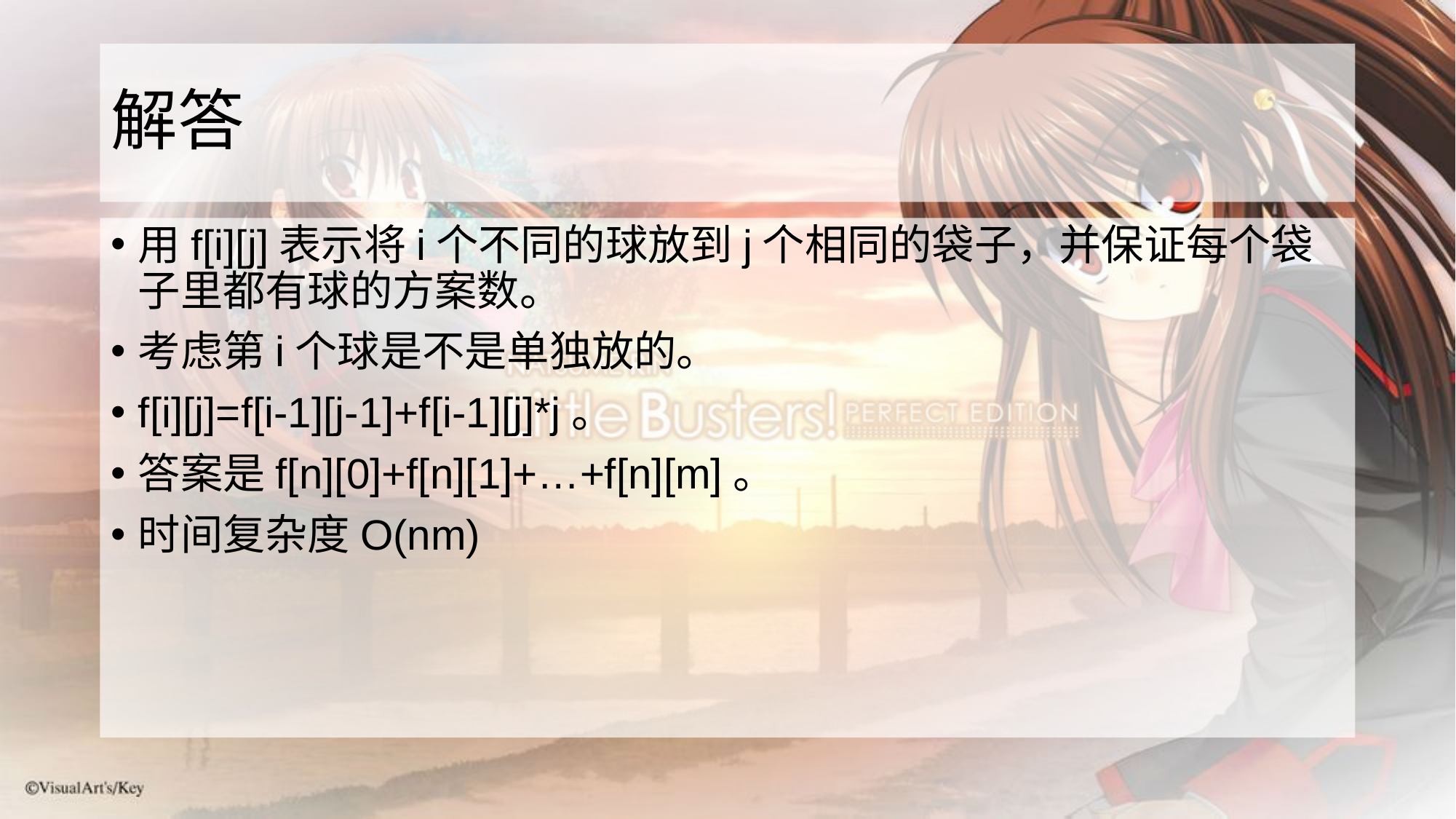

# 解答
用f[i][j]表示将i个不同的球放到j个相同的袋子，并保证每个袋子里都有球的方案数。
考虑第i个球是不是单独放的。
f[i][j]=f[i-1][j-1]+f[i-1][j]*j。
答案是f[n][0]+f[n][1]+…+f[n][m]。
时间复杂度O(nm)